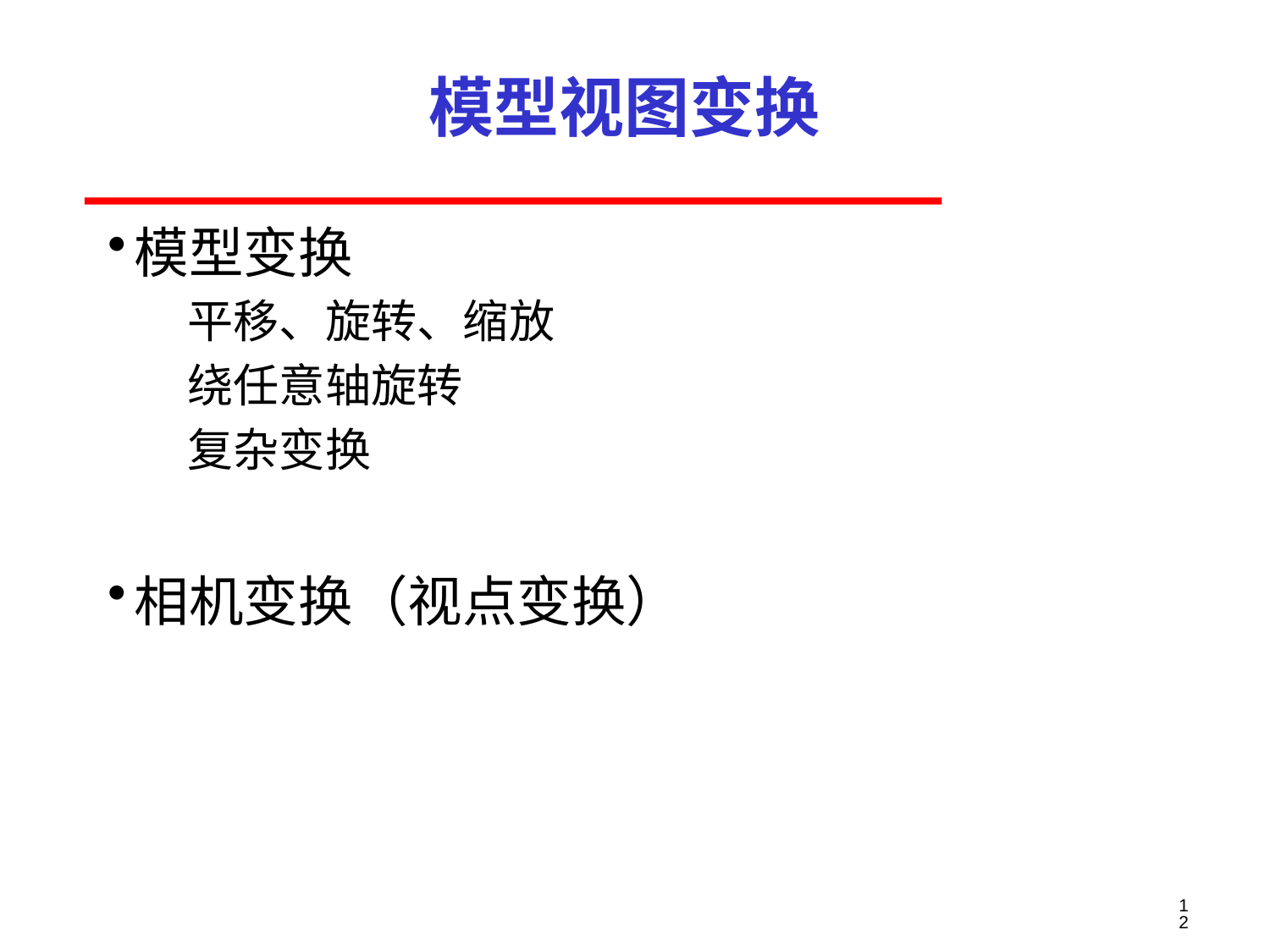

# 模型视图变换
模型变换
平移、旋转、缩放
绕任意轴旋转
复杂变换

相机变换（视点变换）
12